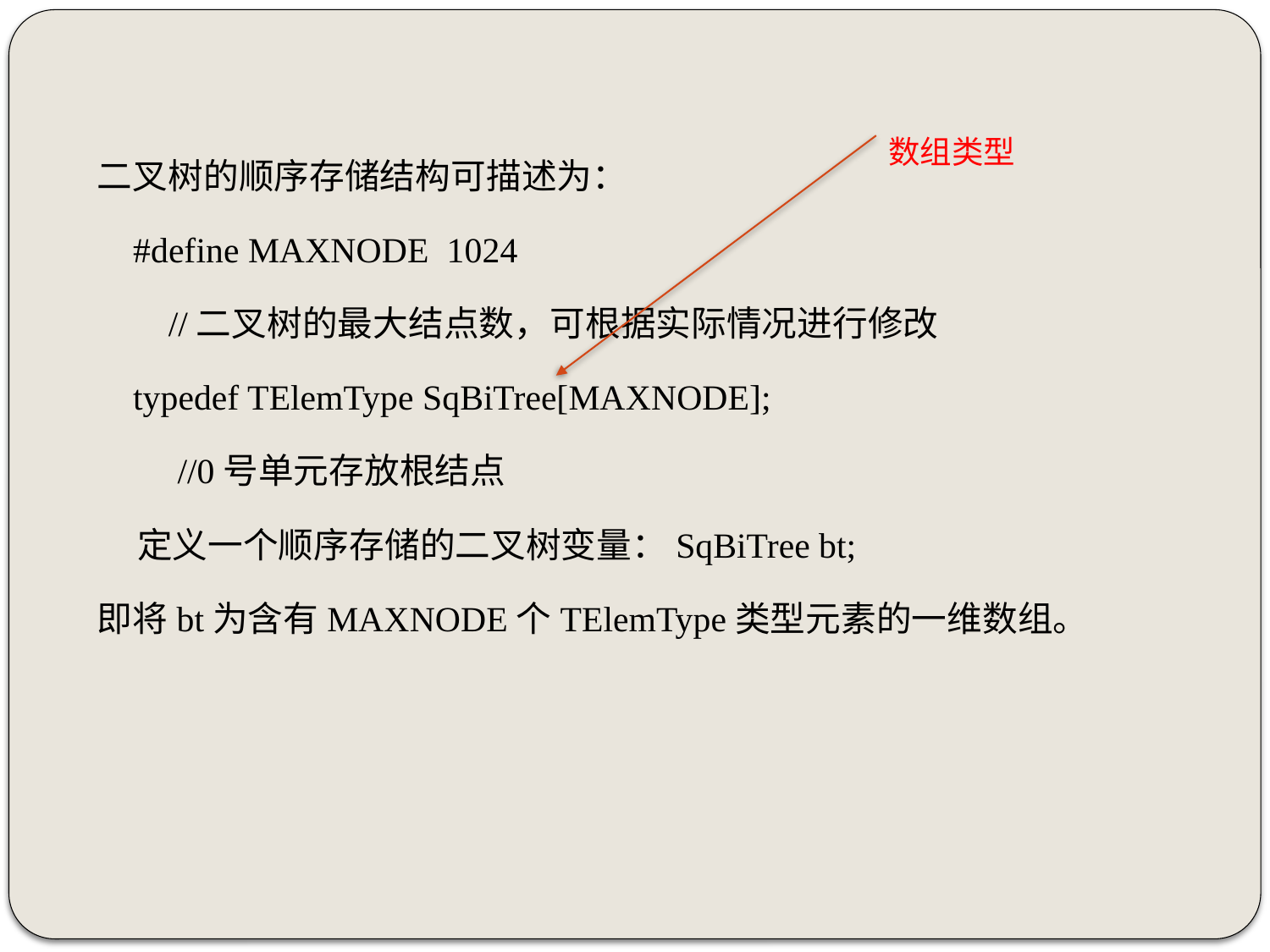

二叉树的顺序存储结构可描述为：
    #define MAXNODE  1024
        //二叉树的最大结点数，可根据实际情况进行修改
    typedef TElemType SqBiTree[MAXNODE];
         //0号单元存放根结点
    定义一个顺序存储的二叉树变量：SqBiTree bt;
即将bt为含有MAXNODE个TElemType类型元素的一维数组。
数组类型